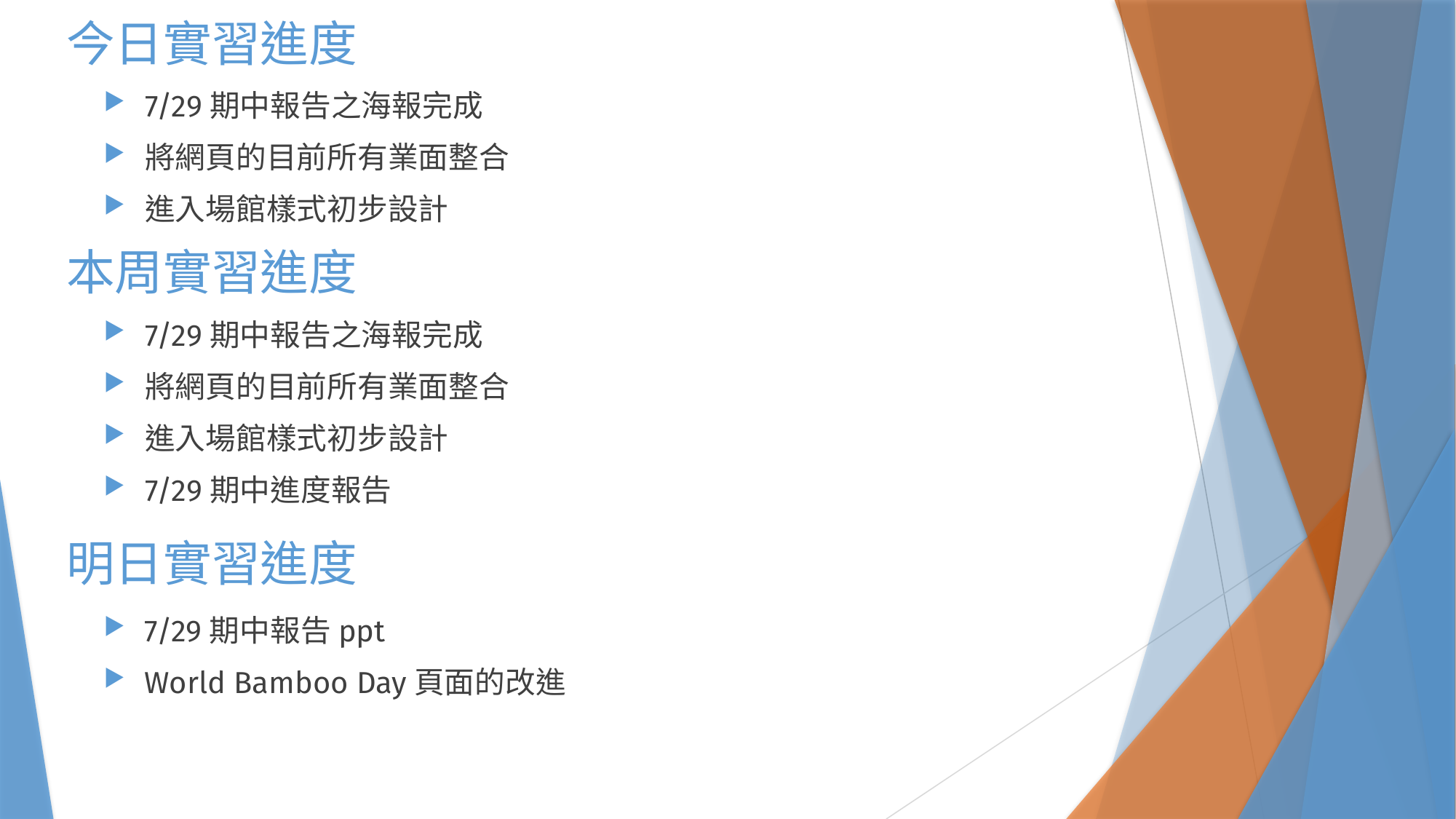

今日實習進度
7/29期中報告之海報完成
將網頁的目前所有業面整合
進入場館樣式初步設計

# 本周實習進度
7/29期中報告之海報完成
將網頁的目前所有業面整合
進入場館樣式初步設計
7/29期中進度報告

明日實習進度
7/29期中報告ppt
World Bamboo Day頁面的改進